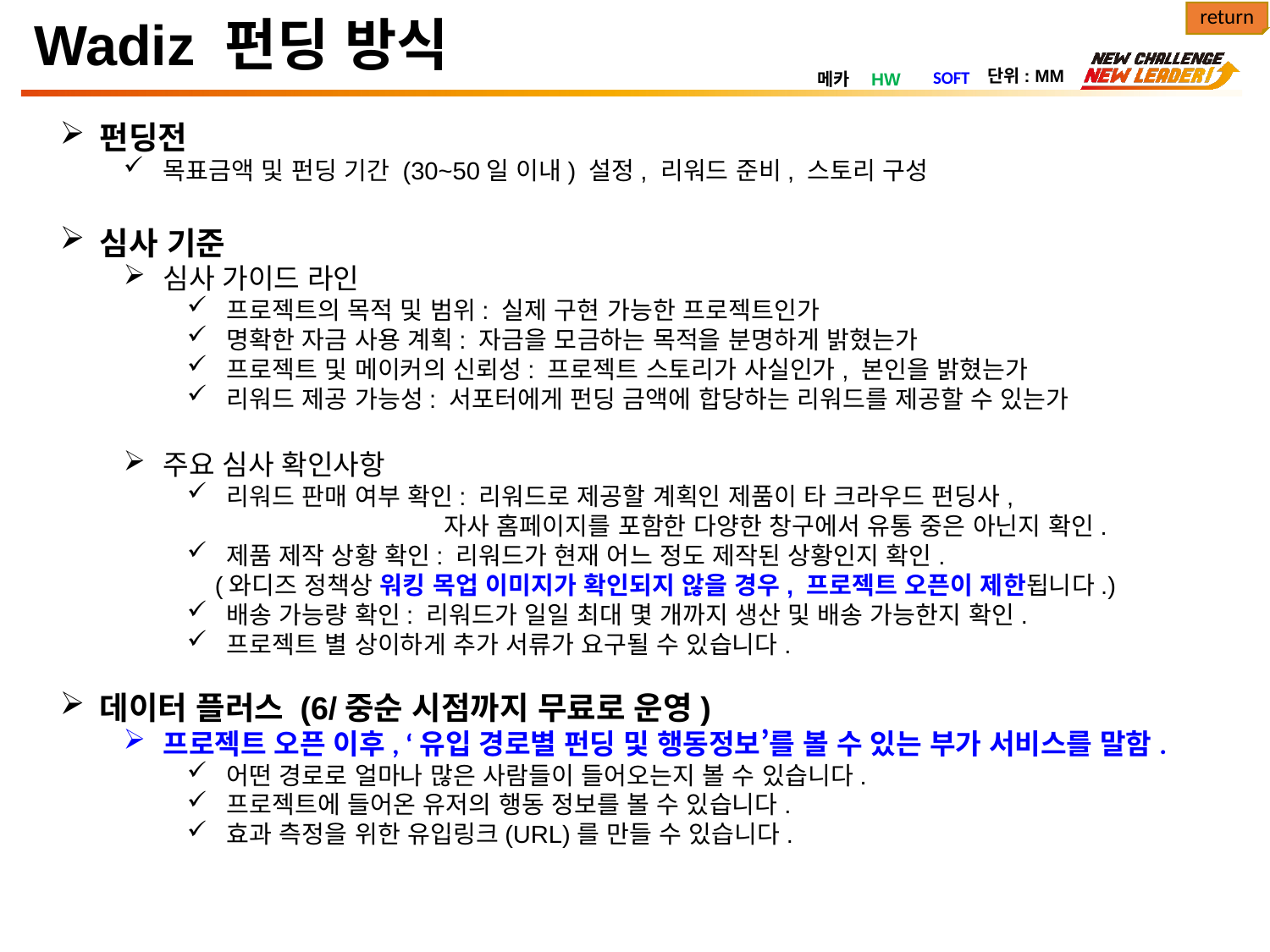

return
Wadiz 펀딩 방식
단위: MM
SOFT
메카
HW
펀딩전
목표금액 및 펀딩 기간 (30~50일 이내) 설정, 리워드 준비, 스토리 구성

심사 기준
심사 가이드 라인
프로젝트의 목적 및 범위: 실제 구현 가능한 프로젝트인가
명확한 자금 사용 계획: 자금을 모금하는 목적을 분명하게 밝혔는가
프로젝트 및 메이커의 신뢰성: 프로젝트 스토리가 사실인가, 본인을 밝혔는가
리워드 제공 가능성: 서포터에게 펀딩 금액에 합당하는 리워드를 제공할 수 있는가

주요 심사 확인사항
리워드 판매 여부 확인: 리워드로 제공할 계획인 제품이 타 크라우드 펀딩사,
                                    자사 홈페이지를 포함한 다양한 창구에서 유통 중은 아닌지 확인.
제품 제작 상황 확인: 리워드가 현재 어느 정도 제작된 상황인지 확인.
    (와디즈 정책상 워킹 목업 이미지가 확인되지 않을 경우, 프로젝트 오픈이 제한됩니다.)
배송 가능량 확인: 리워드가 일일 최대 몇 개까지 생산 및 배송 가능한지 확인.
프로젝트 별 상이하게 추가 서류가 요구될 수 있습니다.

데이터 플러스 (6/중순 시점까지 무료로 운영)
프로젝트 오픈 이후, ‘유입 경로별 펀딩 및 행동정보’를 볼 수 있는 부가 서비스를 말함.
어떤 경로로 얼마나 많은 사람들이 들어오는지 볼 수 있습니다.
프로젝트에 들어온 유저의 행동 정보를 볼 수 있습니다.
효과 측정을 위한 유입링크(URL)를 만들 수 있습니다.